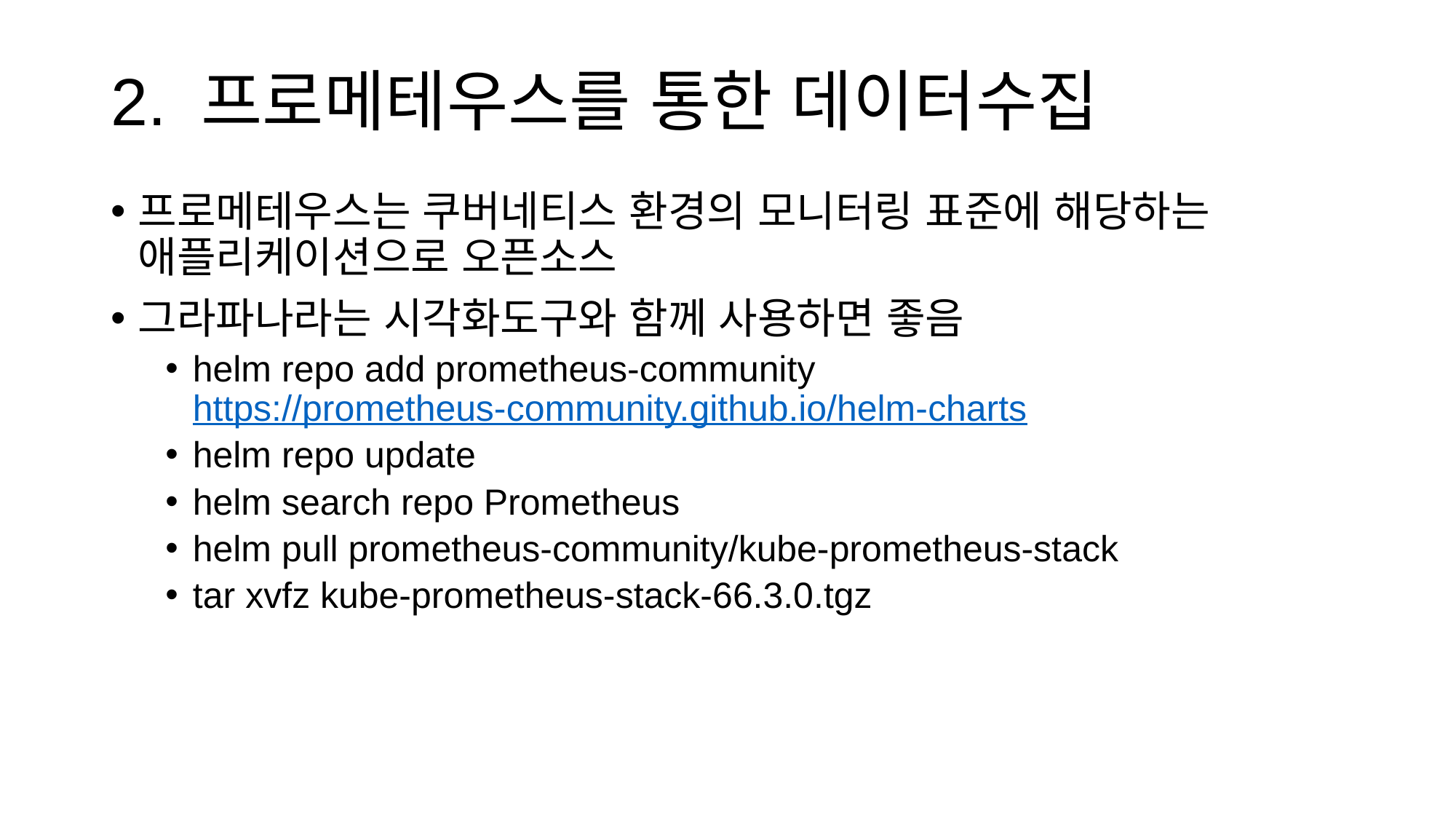

# 2. 프로메테우스를 통한 데이터수집
프로메테우스는 쿠버네티스 환경의 모니터링 표준에 해당하는 애플리케이션으로 오픈소스
그라파나라는 시각화도구와 함께 사용하면 좋음
helm repo add prometheus-community https://prometheus-community.github.io/helm-charts
helm repo update
helm search repo Prometheus
helm pull prometheus-community/kube-prometheus-stack
tar xvfz kube-prometheus-stack-66.3.0.tgz